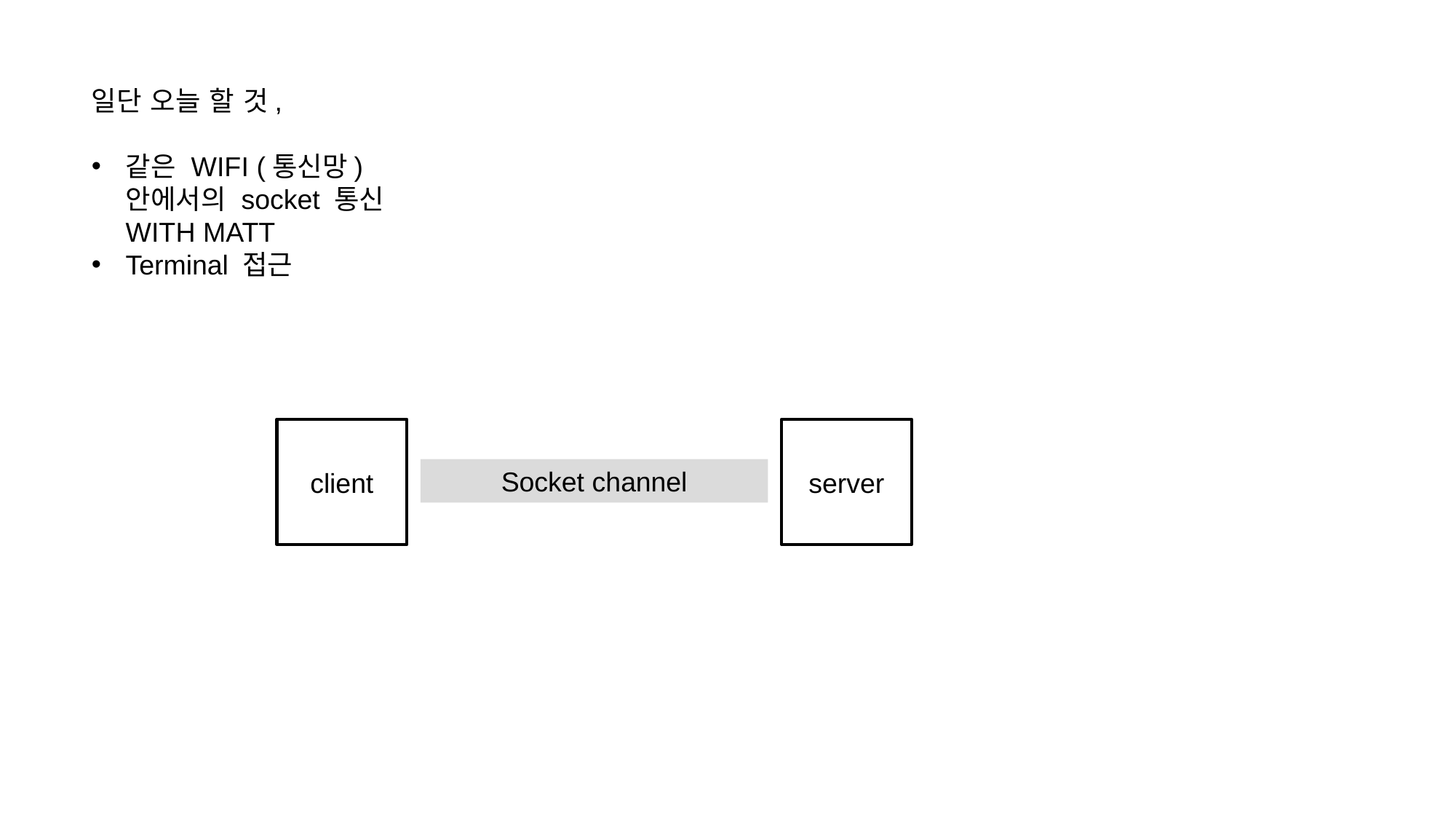

일단 오늘 할 것,

같은 WIFI (통신망) 안에서의 socket 통신 WITH MATT
Terminal 접근
client
server
Socket channel